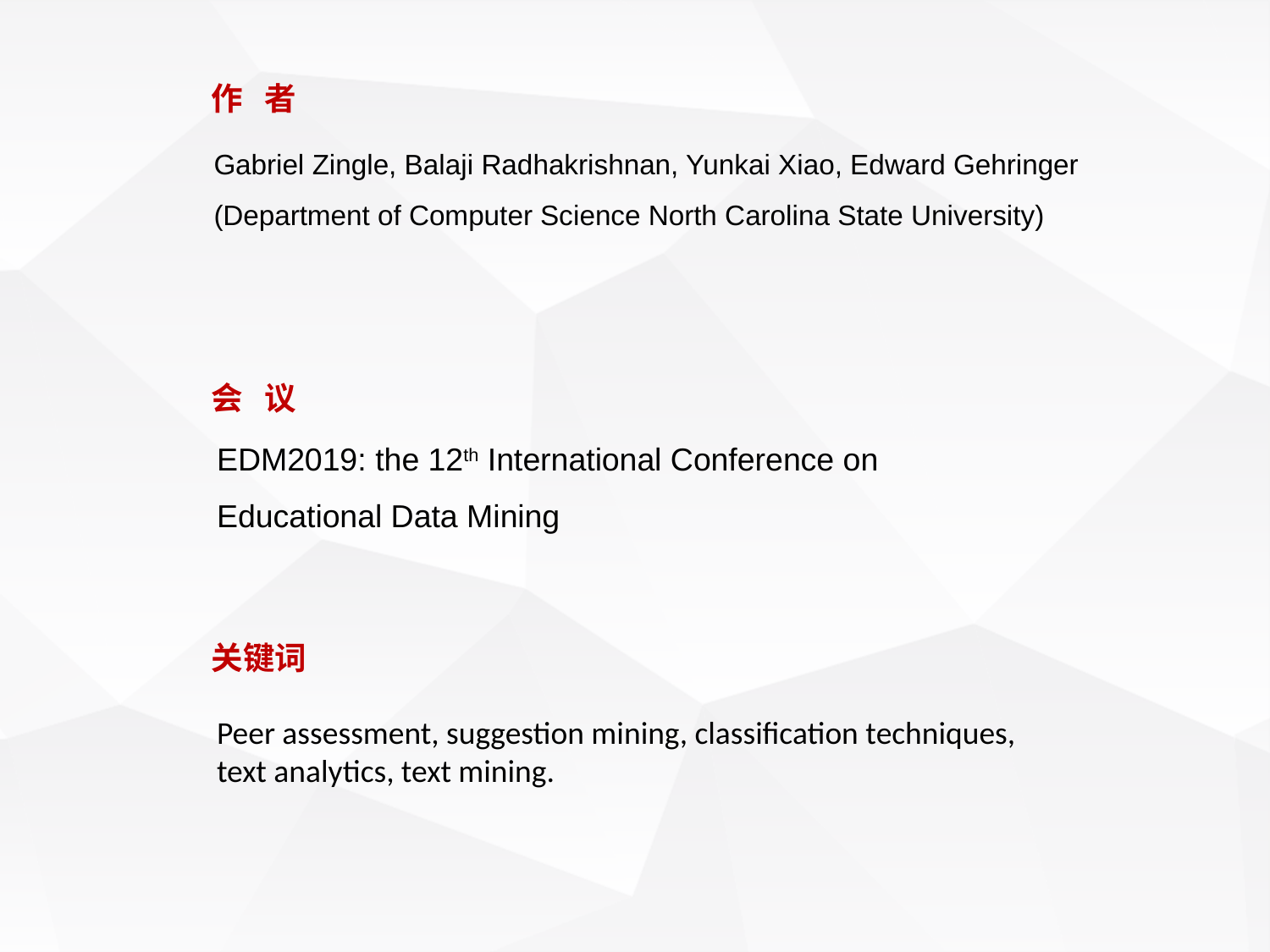

作   者
Gabriel Zingle, Balaji Radhakrishnan, Yunkai Xiao, Edward Gehringer
(Department of Computer Science North Carolina State University)

会   议
EDM2019: the 12th International Conference on Educational Data Mining
关键词
Peer assessment, suggestion mining, classification techniques, text analytics, text mining.